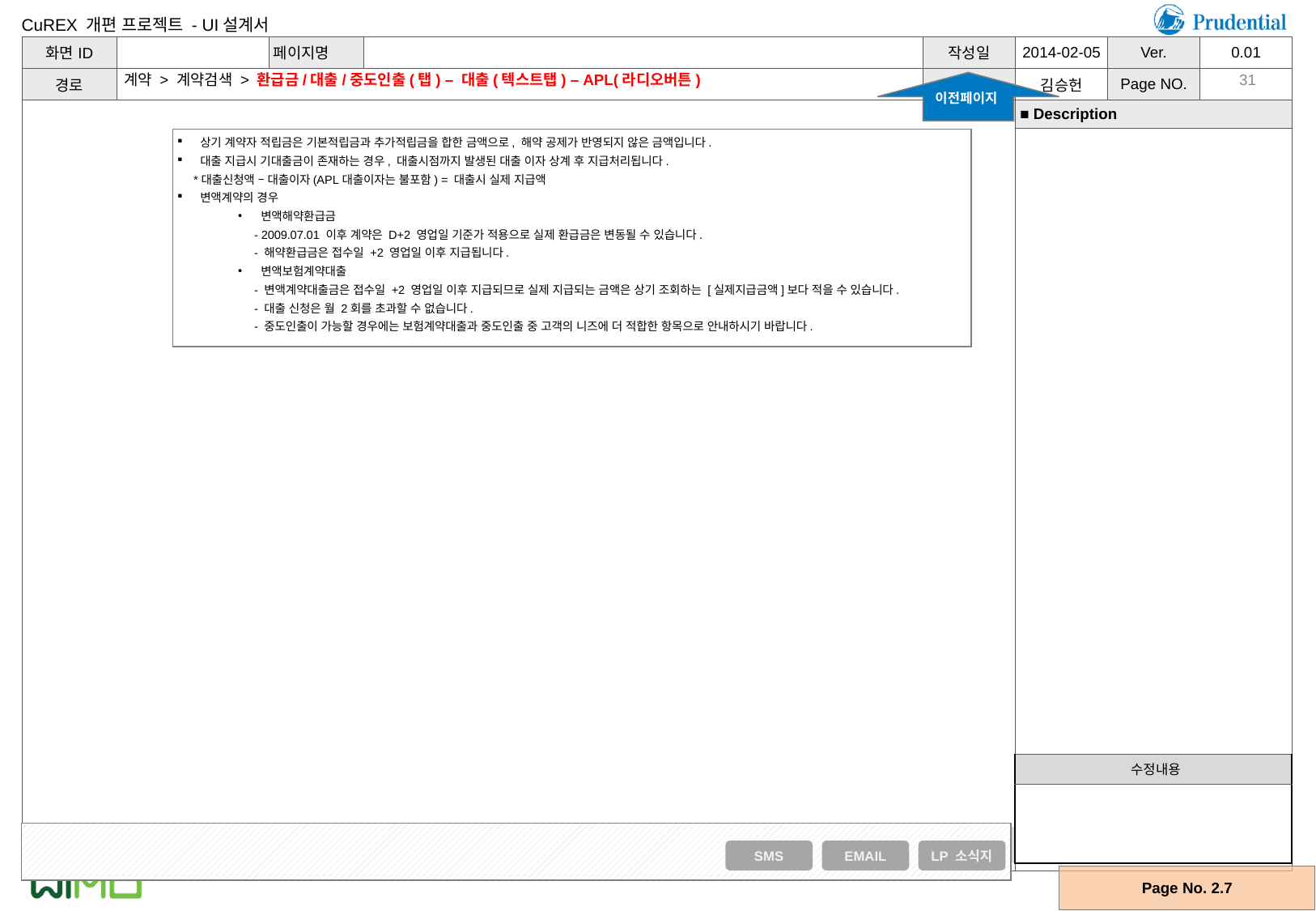

계약 > 계약검색 > 환급금/대출/중도인출(탭) – 대출(텍스트탭) – APL(라디오버튼)
31

상기 계약자 적립금은 기본적립금과 추가적립금을 합한 금액으로, 해약 공제가 반영되지 않은 금액입니다.
대출 지급시 기대출금이 존재하는 경우, 대출시점까지 발생된 대출 이자 상계 후 지급처리됩니다.
     *대출신청액 – 대출이자(APL대출이자는 불포함) = 대출시 실제 지급액
변액계약의 경우
변액해약환급금
     - 2009.07.01 이후 계약은 D+2 영업일 기준가 적용으로 실제 환급금은 변동될 수 있습니다.
     - 해약환급금은 접수일 +2 영업일 이후 지급됩니다.
변액보험계약대출
     - 변액계약대출금은 접수일 +2 영업일 이후 지급되므로 실제 지급되는 금액은 상기 조회하는 [실제지급금액]보다 적을 수 있습니다.
     - 대출 신청은 월 2회를 초과할 수 없습니다.
     - 중도인출이 가능할 경우에는 보험계약대출과 중도인출 중 고객의 니즈에 더 적합한 항목으로 안내하시기 바랍니다.

| 수정내용 |
| --- |
|  |

SMS
EMAIL
LP 소식지
Page No. 2.7